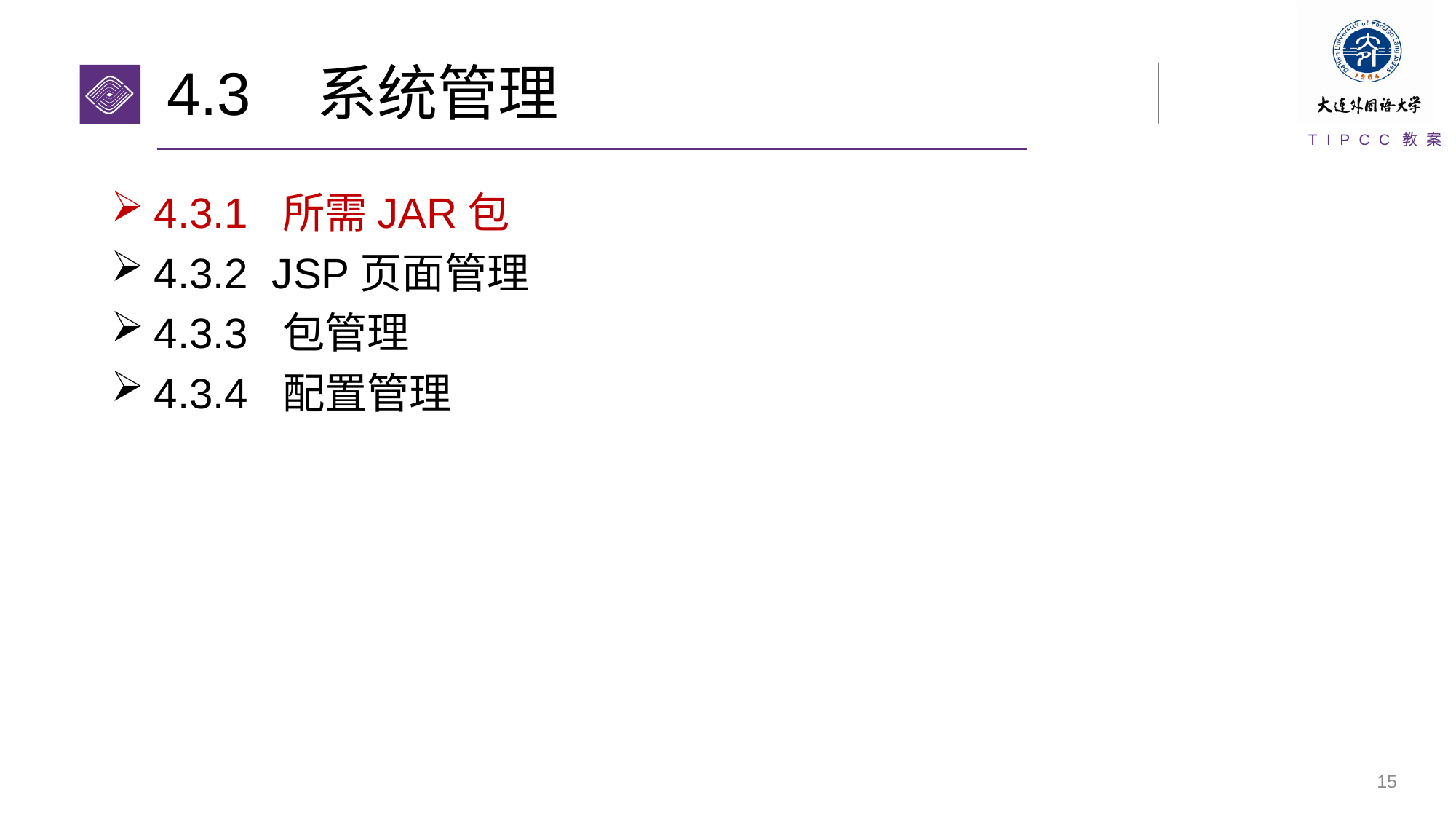

# 4.3   系统管理
4.3.1  所需JAR包
4.3.2  JSP页面管理
4.3.3  包管理
4.3.4  配置管理
15